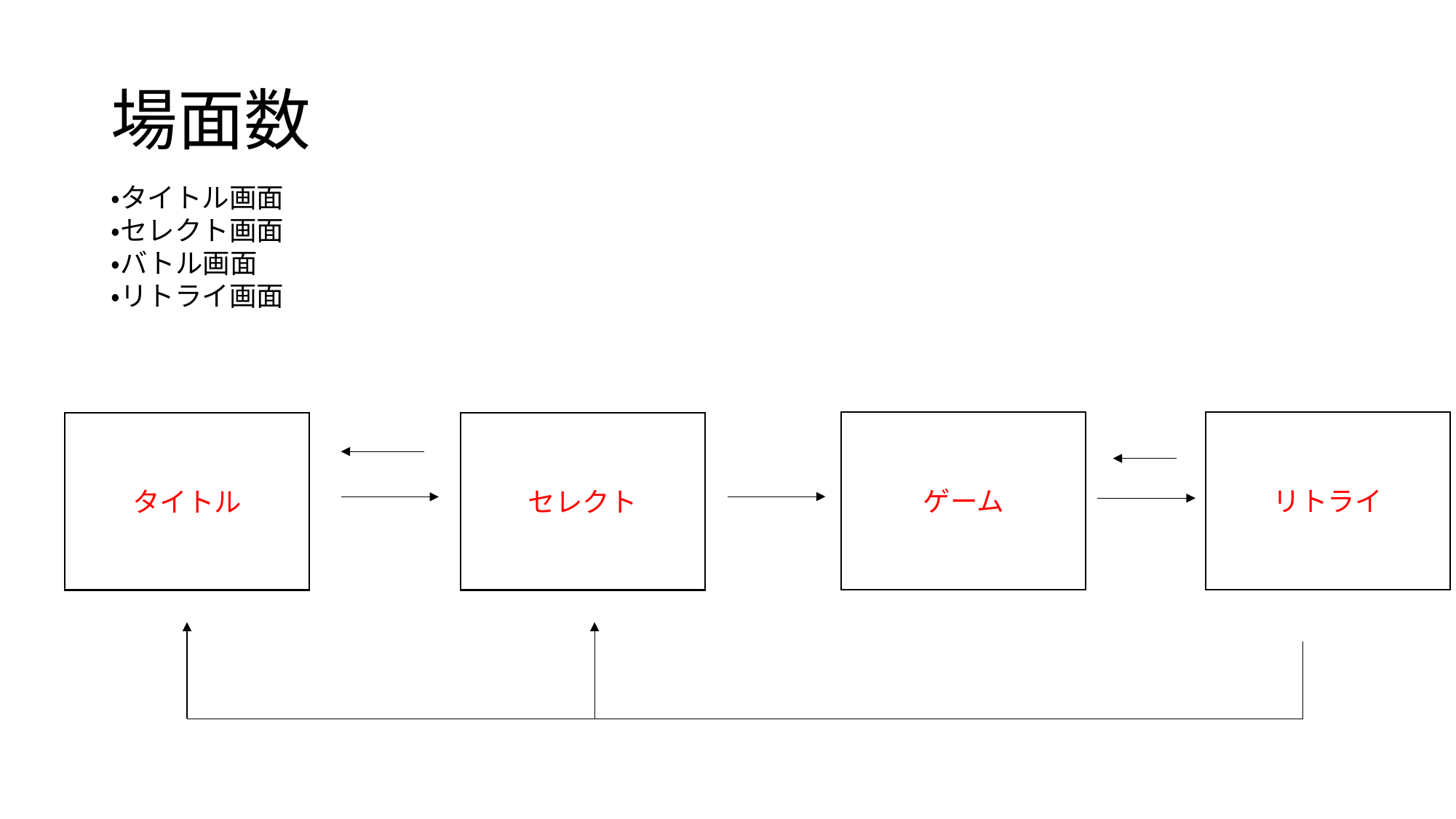

# 場面数
・タイトル画面
・セレクト画面
・バトル画面
・リトライ画面
ゲーム
リトライ
タイトル
セレクト